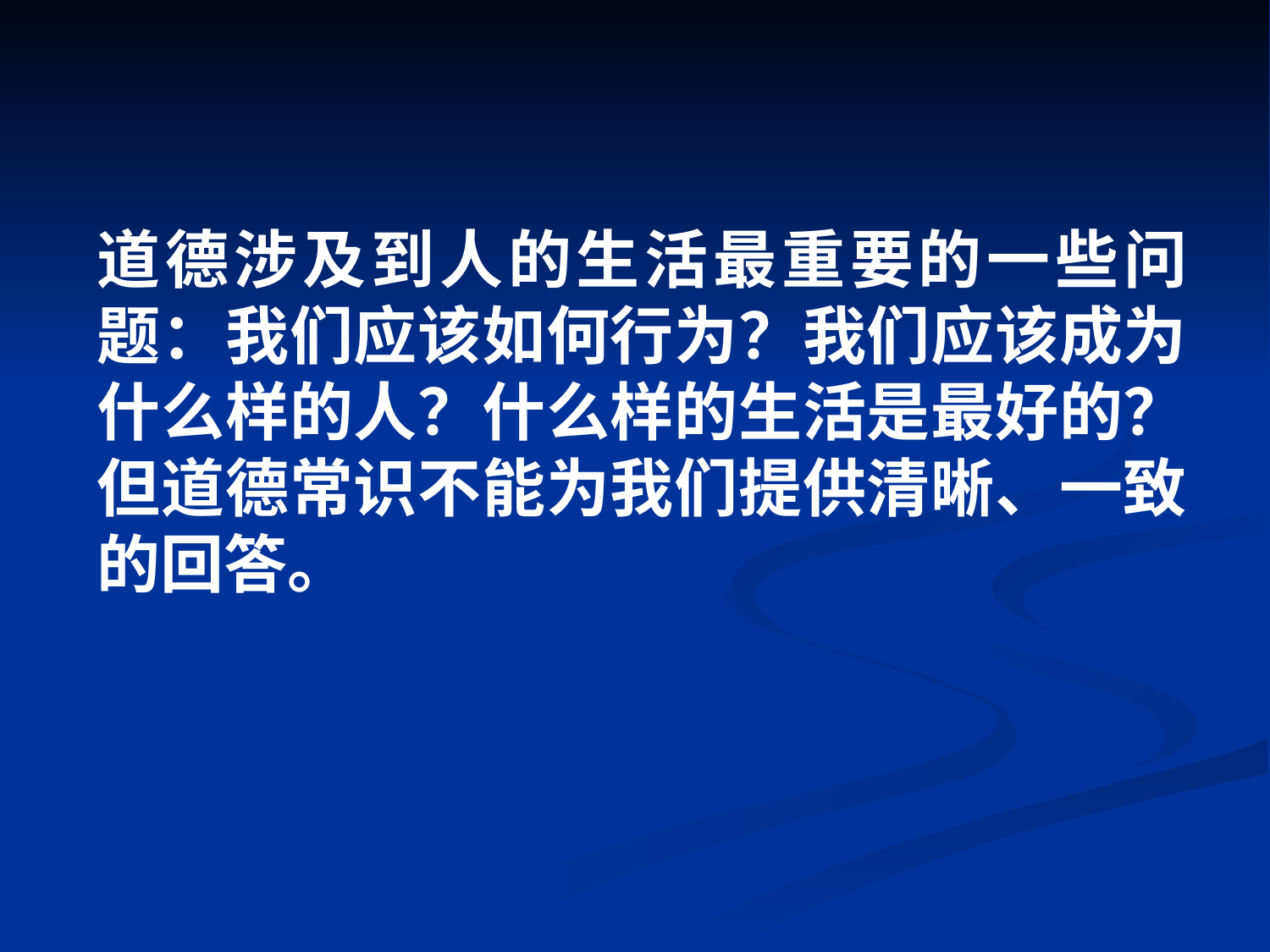

道德涉及到人的生活最重要的一些问题：我们应该如何行为？我们应该成为什么样的人？什么样的生活是最好的？但道德常识不能为我们提供清晰、一致的回答。